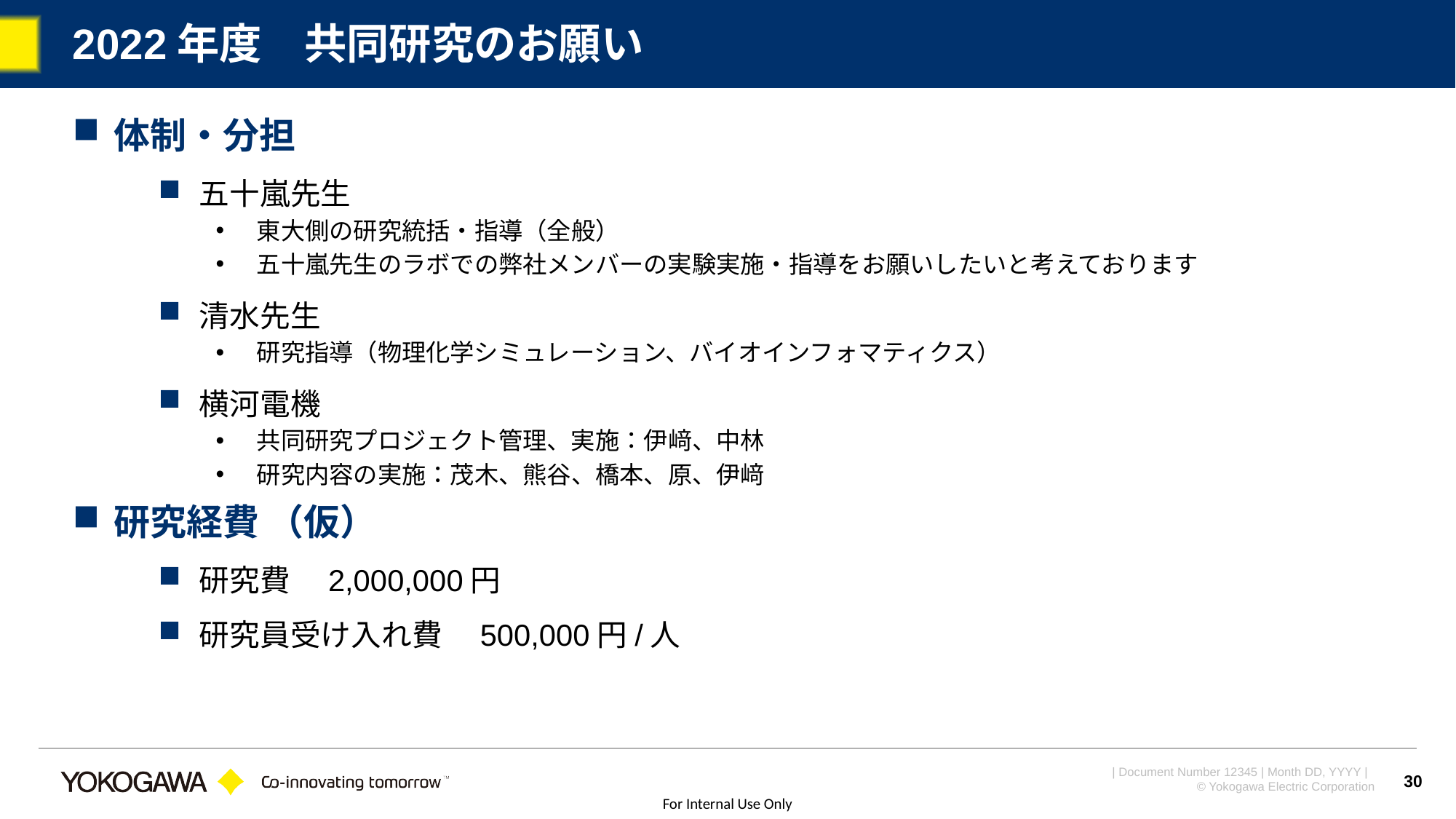

# 2022年度　共同研究のお願い
体制・分担
五十嵐先生
東大側の研究統括・指導（全般）
五十嵐先生のラボでの弊社メンバーの実験実施・指導をお願いしたいと考えております
清水先生
研究指導（物理化学シミュレーション、バイオインフォマティクス）
横河電機
共同研究プロジェクト管理、実施：伊﨑、中林
研究内容の実施：茂木、熊谷、橋本、原、伊﨑
研究経費 （仮）
研究費　2,000,000円
研究員受け入れ費　500,000円/人
30